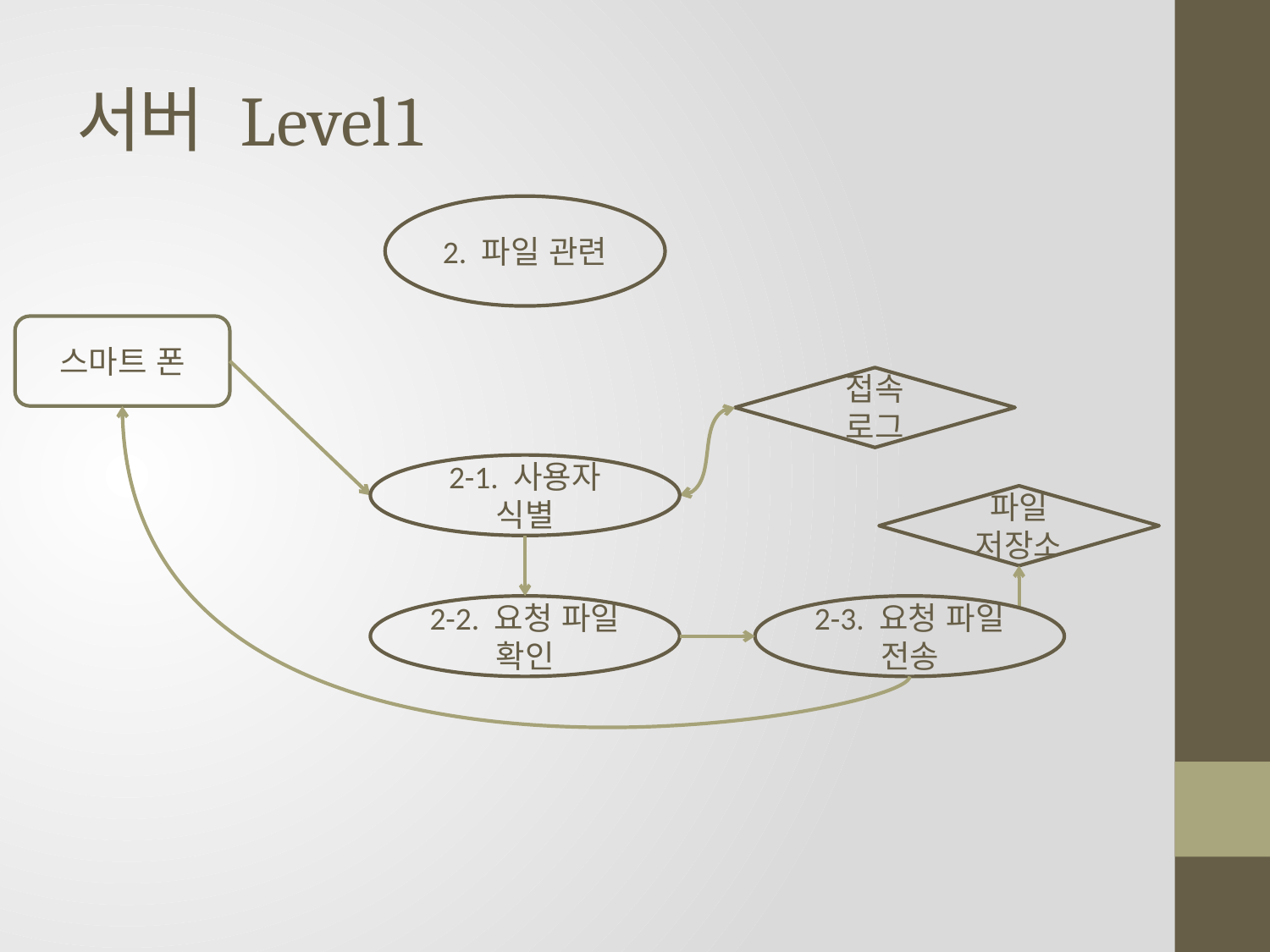

# 서버 Level1
2. 파일 관련
스마트 폰
접속
로그
2-1. 사용자
식별
파일
저장소
2-3. 요청 파일
전송
2-2. 요청 파일
확인